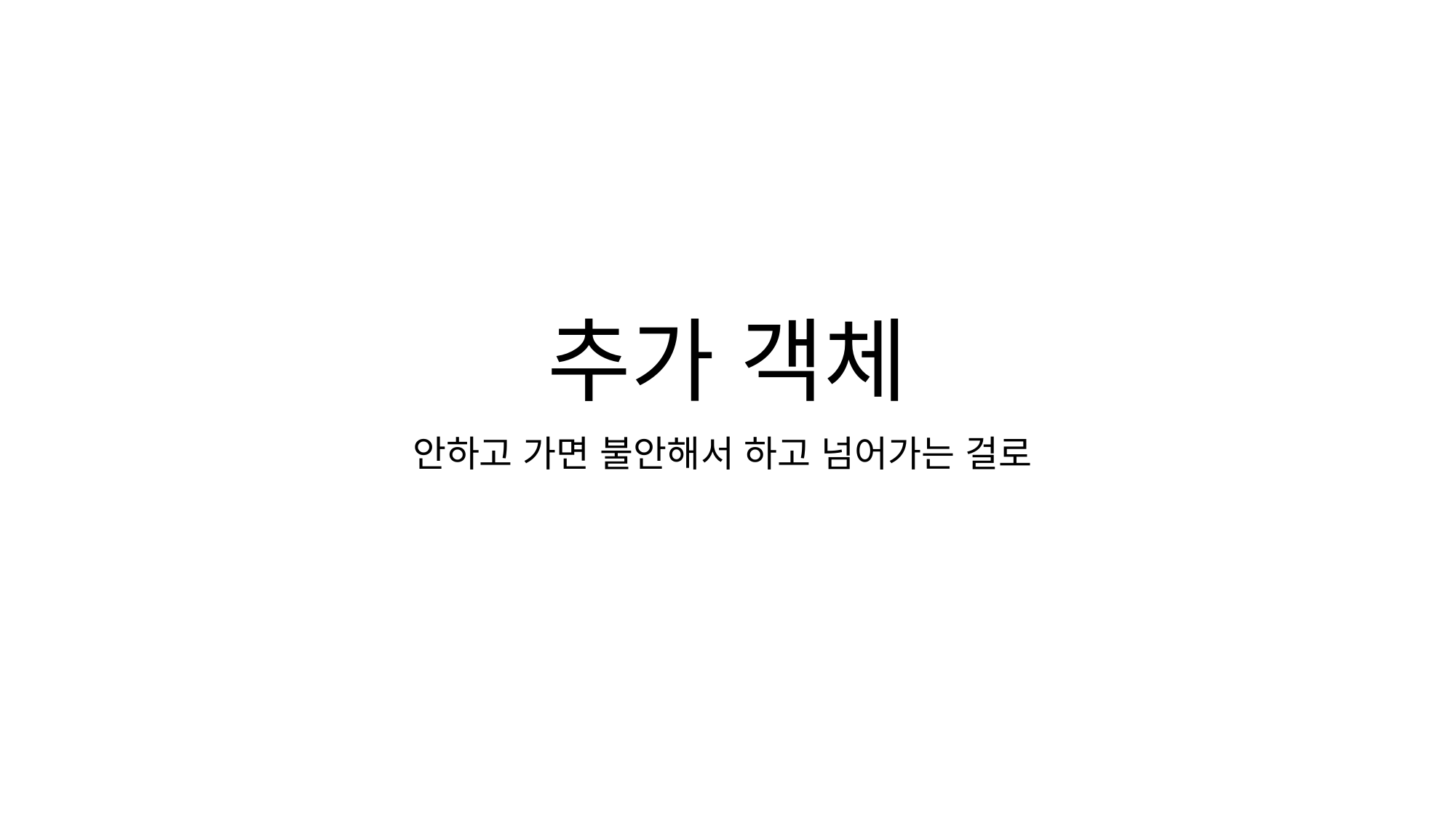

# 추가 객체
안하고 가면 불안해서 하고 넘어가는 걸로